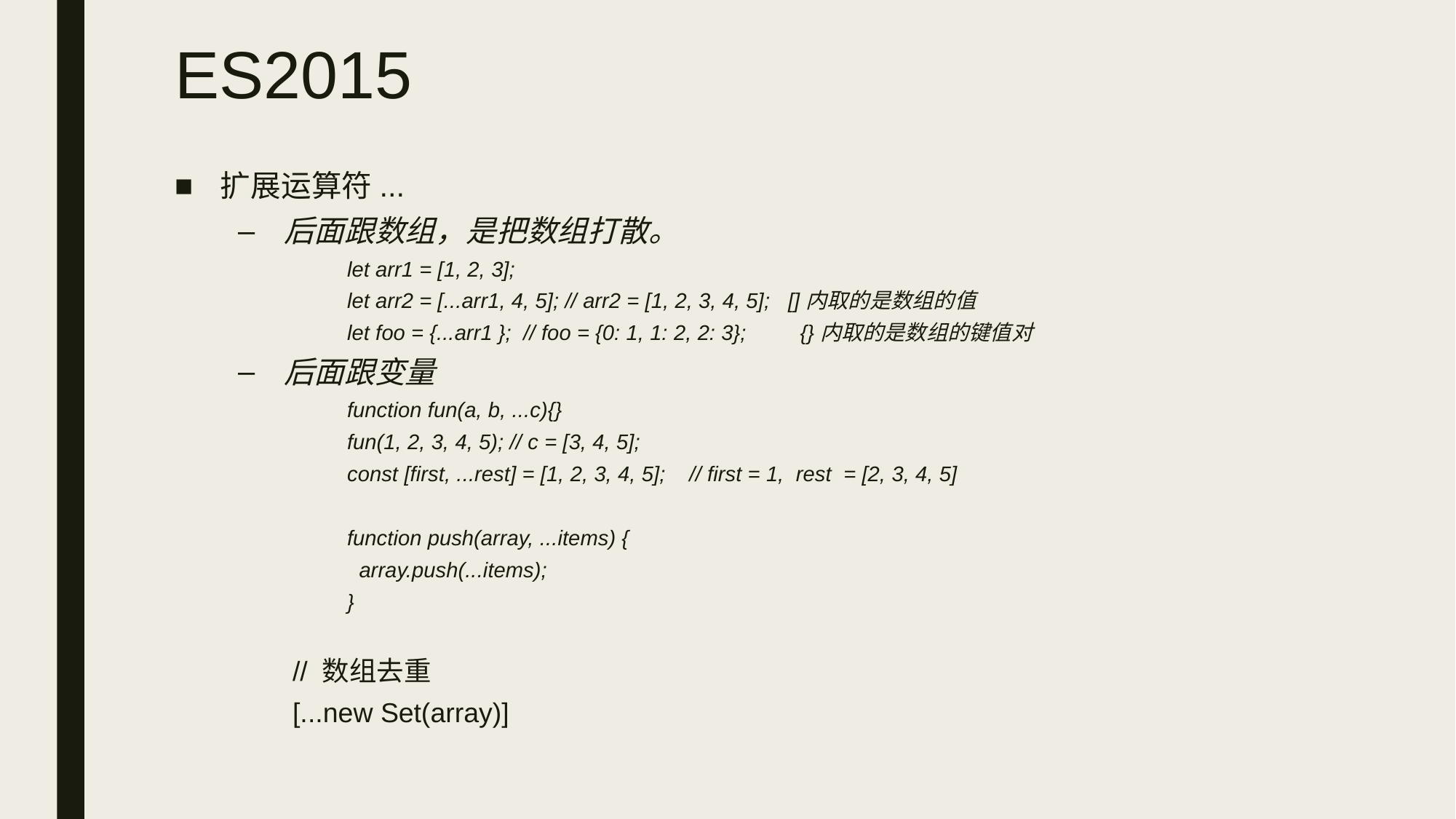

# ES2015
扩展运算符...
后面跟数组，是把数组打散。
let arr1 = [1, 2, 3];
let arr2 = [...arr1, 4, 5]; // arr2 = [1, 2, 3, 4, 5];   []内取的是数组的值
let foo = {...arr1 };  // foo = {0: 1, 1: 2, 2: 3};         {}内取的是数组的键值对
后面跟变量
function fun(a, b, ...c){}
fun(1, 2, 3, 4, 5); // c = [3, 4, 5];
const [first, ...rest] = [1, 2, 3, 4, 5];    // first = 1,  rest  = [2, 3, 4, 5]

function push(array, ...items) {
  array.push(...items);
}

// 数组去重
[...new Set(array)]